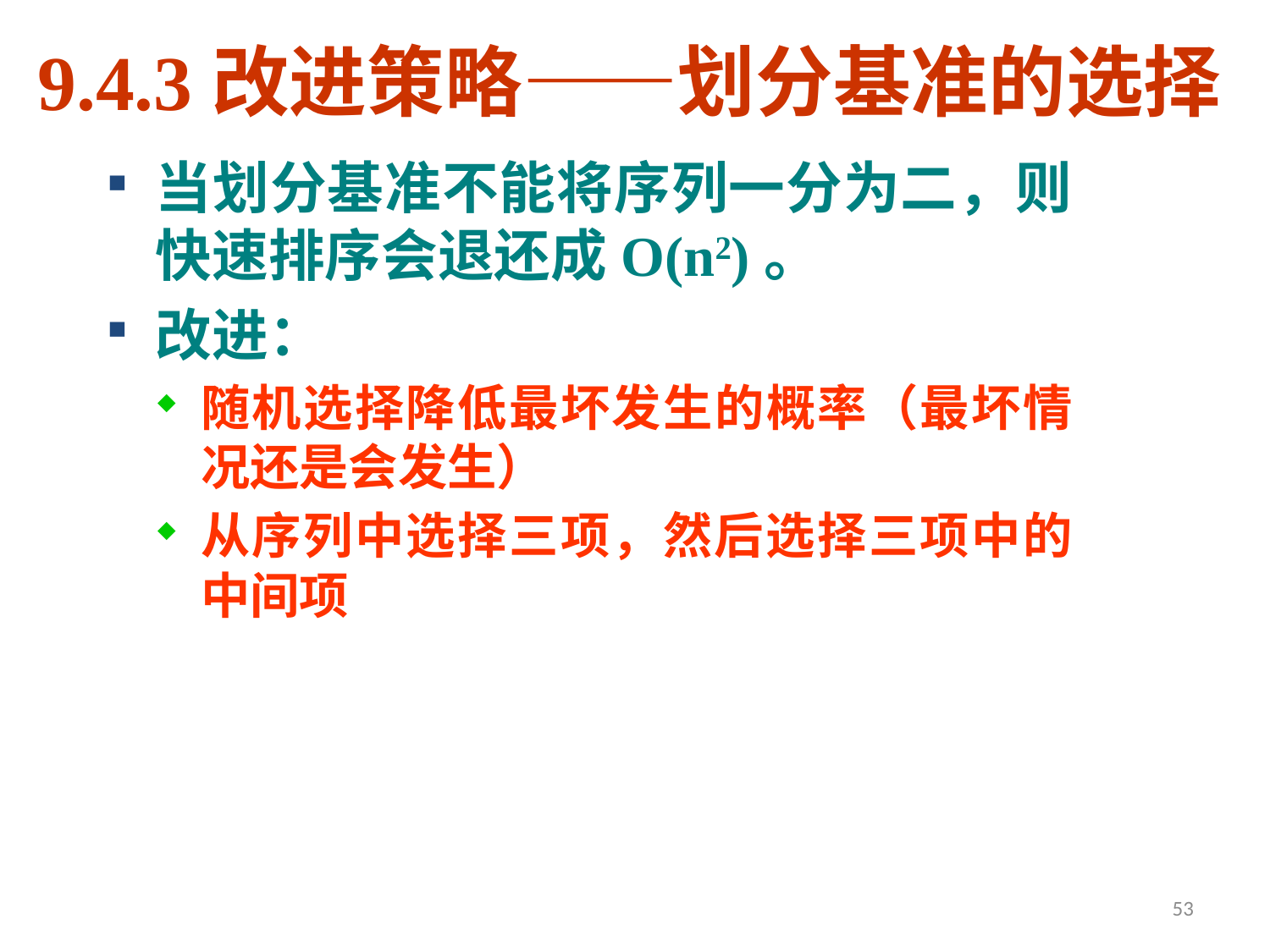

9.4.3改进策略——划分基准的选择
当划分基准不能将序列一分为二，则快速排序会退还成O(n2)。
改进：
随机选择降低最坏发生的概率（最坏情况还是会发生）
从序列中选择三项，然后选择三项中的中间项

53